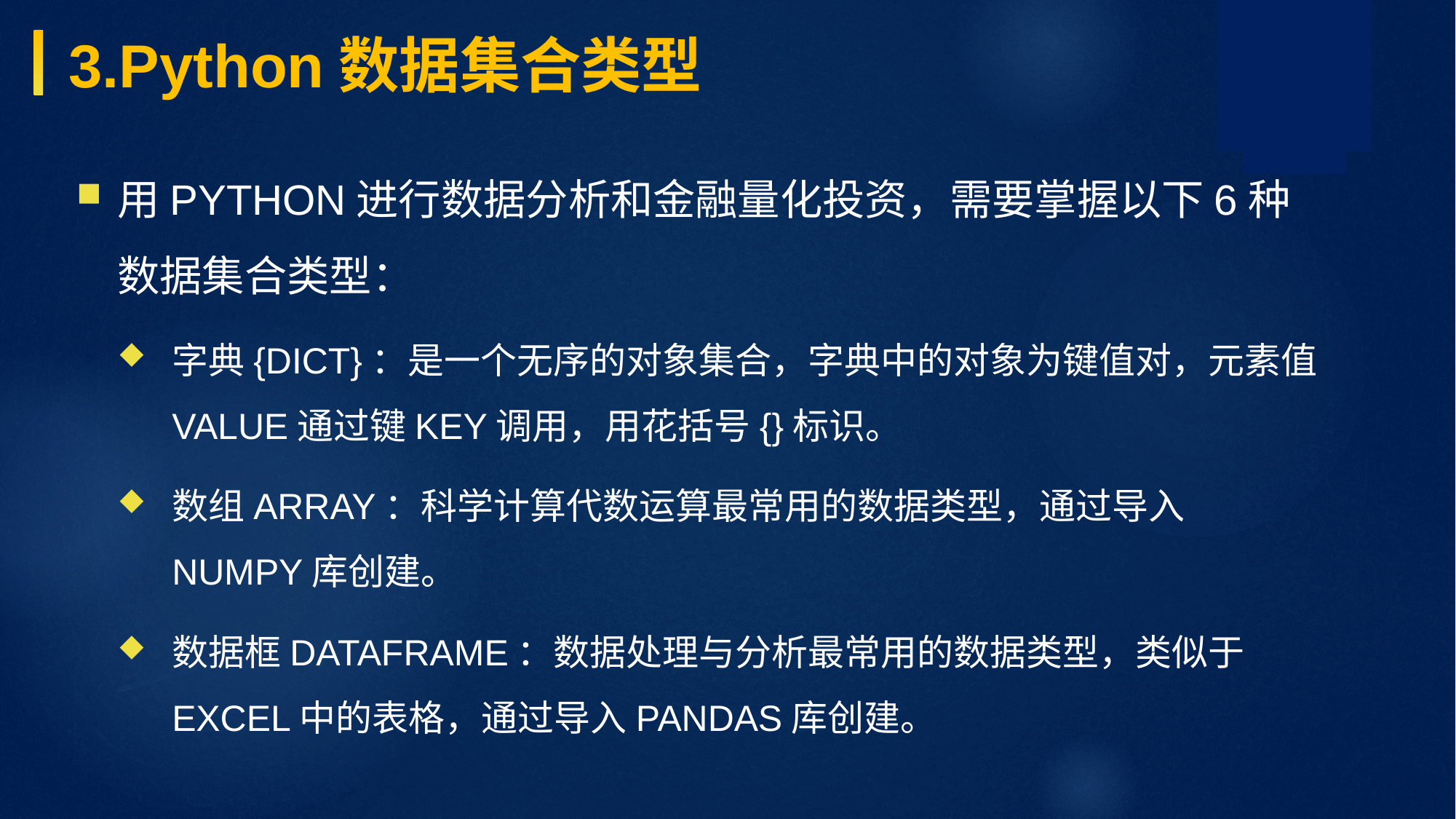

3.Python数据集合类型
用Python进行数据分析和金融量化投资，需要掌握以下6种数据集合类型：
字典{dict}：是一个无序的对象集合，字典中的对象为键值对，元素值value通过键key调用，用花括号{}标识。
数组array：科学计算代数运算最常用的数据类型，通过导入NumPy库创建。
数据框DataFrame：数据处理与分析最常用的数据类型，类似于Excel中的表格，通过导入pandas库创建。